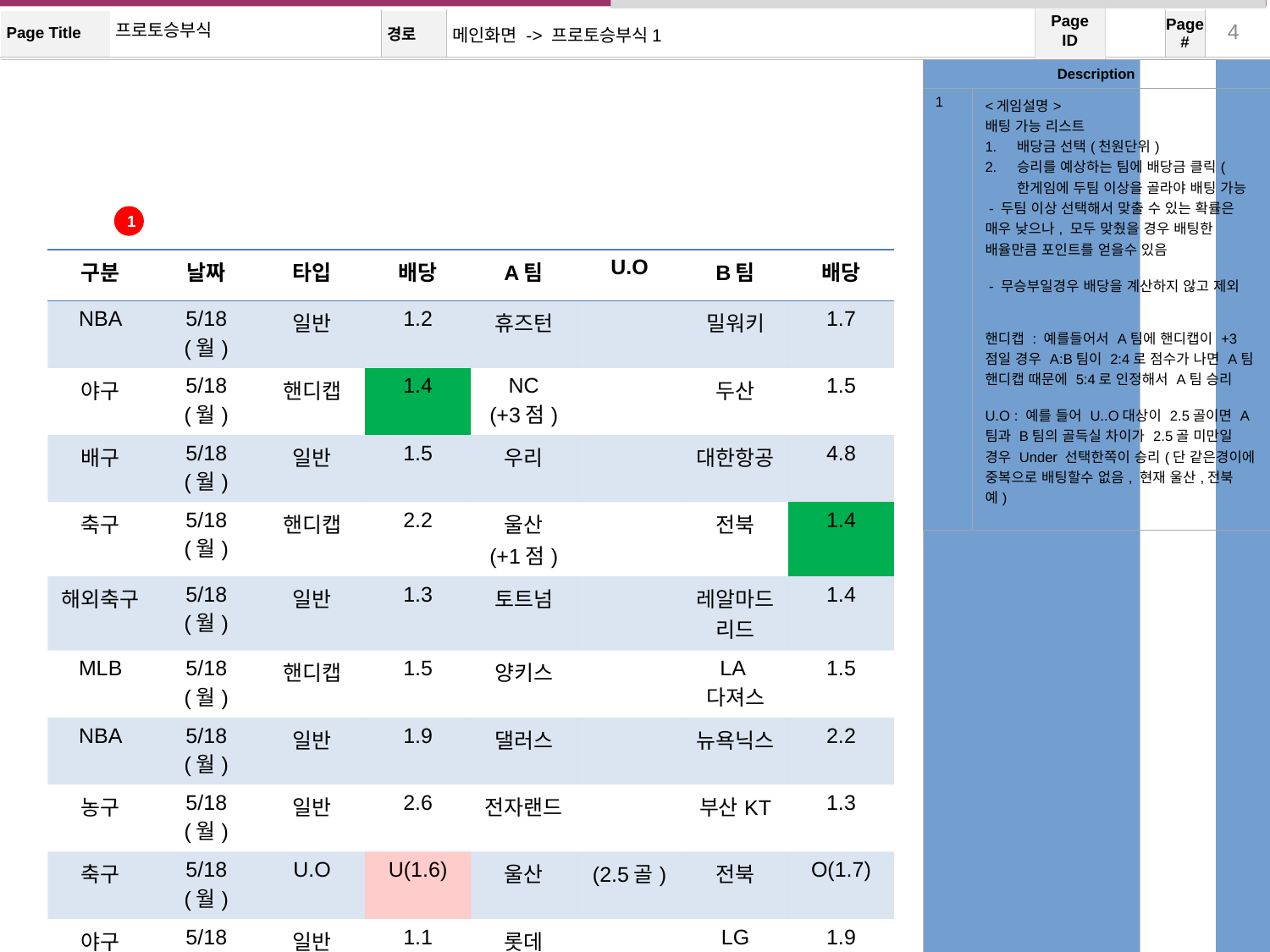

프로토승부식
메인화면 -> 프로토승부식1
| Description |  |
| --- | --- |
| 1 | <게임설명> 배팅 가능 리스트 배당금 선택(천원단위) 승리를 예상하는 팀에 배당금 클릭(한게임에 두팀 이상을 골라야 배팅 가능 - 두팀 이상 선택해서 맞출 수 있는 확률은 매우 낮으나, 모두 맞췄을 경우 배팅한 배율만큼 포인트를 얻을수 있음 - 무승부일경우 배당을 계산하지 않고 제외 핸디캡 : 예를들어서 A팀에 핸디캡이 +3점일 경우 A:B팀이 2:4로 점수가 나면 A팀 핸디캡 때문에 5:4로 인정해서 A팀 승리 U.O : 예를 들어 U..O대상이 2.5골이면 A팀과 B팀의 골득실 차이가 2.5골 미만일 경우 Under 선택한쪽이 승리(단 같은경이에 중복으로 배팅할수 없음, 현재 울산,전북 예) |
1
| 구분 | 날짜 | 타입 | 배당 | A팀 | U.O | B팀 | 배당 |
| --- | --- | --- | --- | --- | --- | --- | --- |
| NBA | 5/18(월) | 일반 | 1.2 | 휴즈턴 |  | 밀워키 | 1.7 |
| 야구 | 5/18(월) | 핸디캡 | 1.4 | NC (+3점) |  | 두산 | 1.5 |
| 배구 | 5/18(월) | 일반 | 1.5 | 우리 |  | 대한항공 | 4.8 |
| 축구 | 5/18(월) | 핸디캡 | 2.2 | 울산 (+1점) |  | 전북 | 1.4 |
| 해외축구 | 5/18(월) | 일반 | 1.3 | 토트넘 |  | 레알마드리드 | 1.4 |
| MLB | 5/18(월) | 핸디캡 | 1.5 | 양키스 |  | LA다져스 | 1.5 |
| NBA | 5/18(월) | 일반 | 1.9 | 댈러스 |  | 뉴욕닉스 | 2.2 |
| 농구 | 5/18(월) | 일반 | 2.6 | 전자랜드 |  | 부산KT | 1.3 |
| 축구 | 5/18(월) | U.O | U(1.6) | 울산 | (2.5골) | 전북 | O(1.7) |
| 야구 | 5/18(월) | 일반 | 1.1 | 롯데 |  | LG | 1.9 |